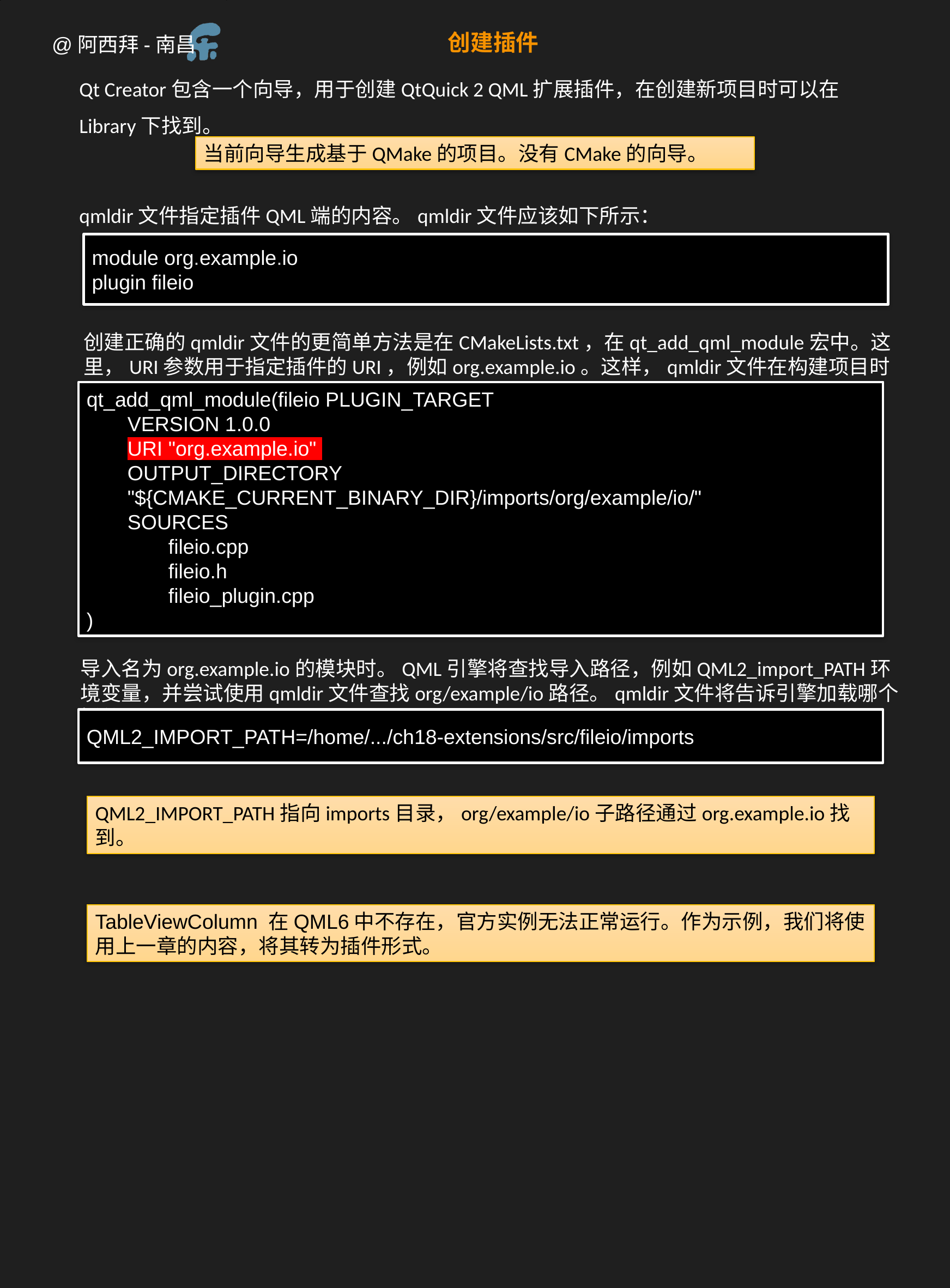

创建插件
Qt Creator包含一个向导，用于创建QtQuick 2 QML扩展插件，在创建新项目时可以在Library下找到。
当前向导生成基于QMake的项目。没有CMake的向导。
qmldir文件指定插件QML端的内容。qmldir文件应该如下所示：
module org.example.io
plugin fileio
创建正确的qmldir文件的更简单方法是在CMakeLists.txt，在qt_add_qml_module宏中。这里，URI参数用于指定插件的URI，例如org.example.io。这样，qmldir文件在构建项目时生成：
qt_add_qml_module(fileio PLUGIN_TARGET
VERSION 1.0.0
URI "org.example.io"
OUTPUT_DIRECTORY "${CMAKE_CURRENT_BINARY_DIR}/imports/org/example/io/"
SOURCES
fileio.cpp
fileio.h
fileio_plugin.cpp
)
导入名为org.example.io的模块时。QML引擎将查找导入路径，例如QML2_import_PATH环境变量，并尝试使用qmldir文件查找org/example/io路径。qmldir文件将告诉引擎加载哪个插件：
QML2_IMPORT_PATH=/home/.../ch18-extensions/src/fileio/imports
QML2_IMPORT_PATH指向imports目录，org/example/io子路径通过org.example.io找到。
TableViewColumn 在QML6中不存在，官方实例无法正常运行。作为示例，我们将使用上一章的内容，将其转为插件形式。